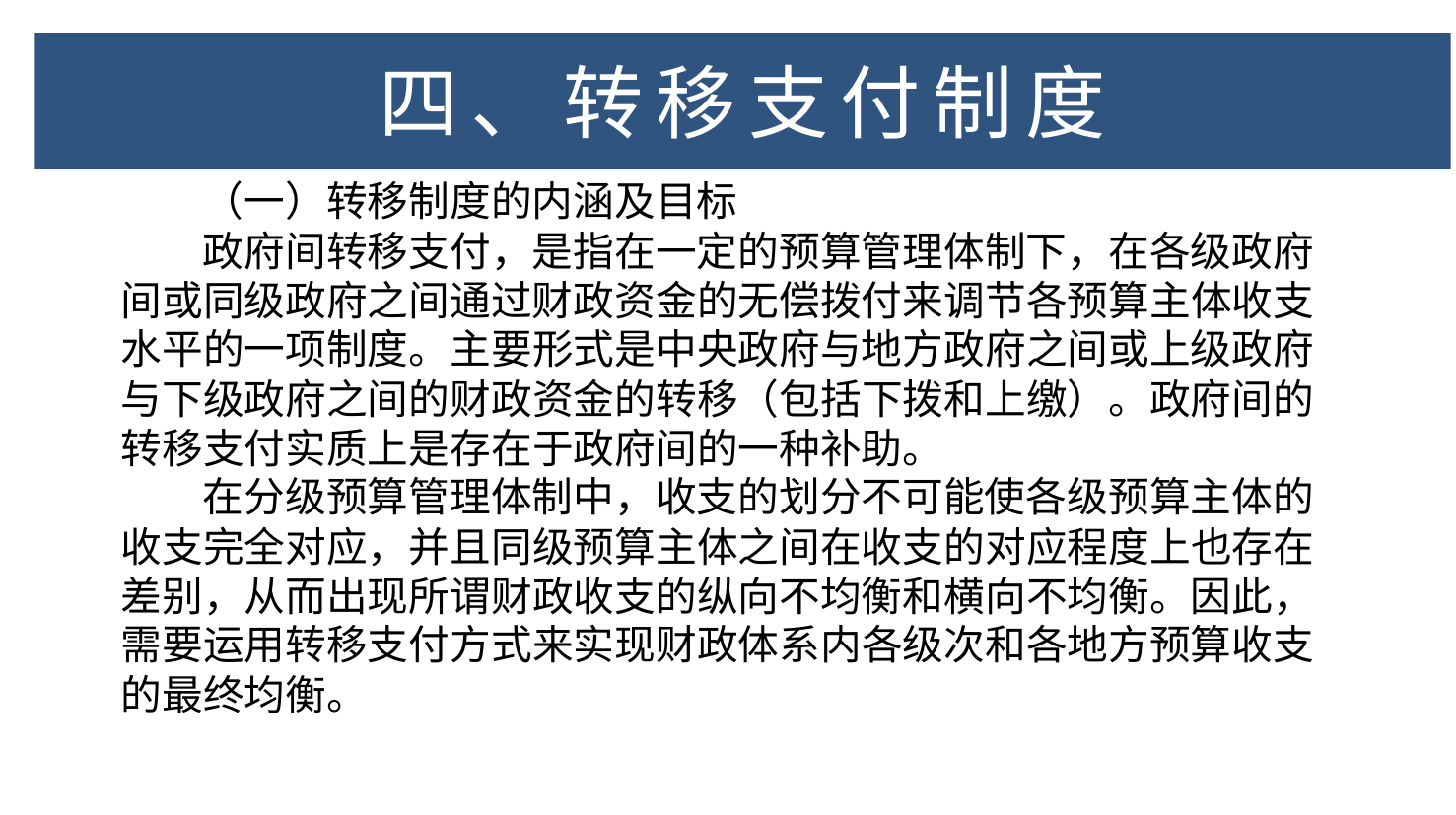

# 四、转移支付制度
（一）转移制度的内涵及目标
政府间转移支付，是指在一定的预算管理体制下，在各级政府间或同级政府之间通过财政资金的无偿拨付来调节各预算主体收支水平的一项制度。主要形式是中央政府与地方政府之间或上级政府与下级政府之间的财政资金的转移（包括下拨和上缴）。政府间的转移支付实质上是存在于政府间的一种补助。
在分级预算管理体制中，收支的划分不可能使各级预算主体的收支完全对应，并且同级预算主体之间在收支的对应程度上也存在差别，从而出现所谓财政收支的纵向不均衡和横向不均衡。因此，需要运用转移支付方式来实现财政体系内各级次和各地方预算收支的最终均衡。